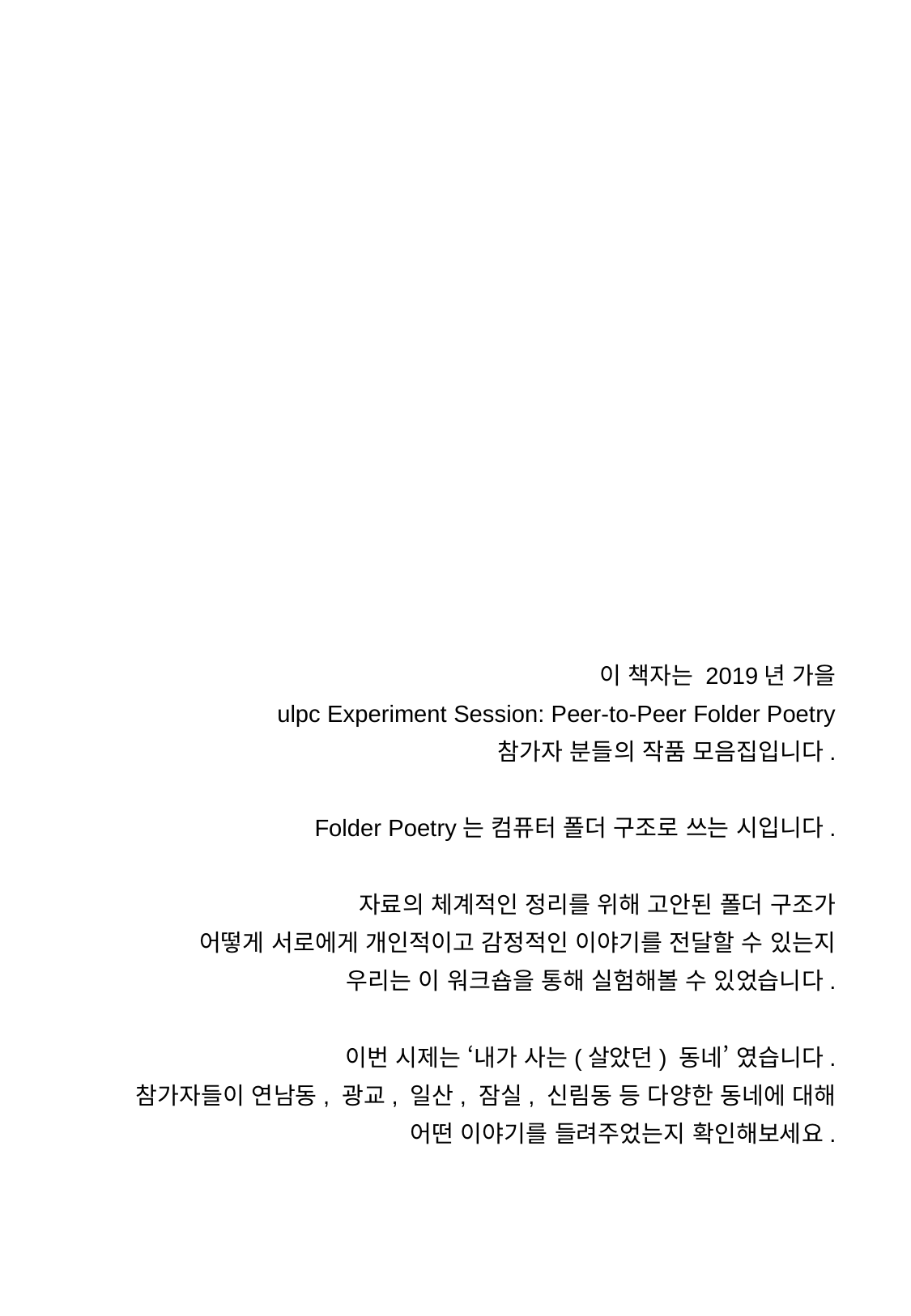

이 책자는 2019년 가을
ulpc Experiment Session: Peer-to-Peer Folder Poetry
참가자 분들의 작품 모음집입니다.

Folder Poetry는 컴퓨터 폴더 구조로 쓰는 시입니다.

자료의 체계적인 정리를 위해 고안된 폴더 구조가
어떻게 서로에게 개인적이고 감정적인 이야기를 전달할 수 있는지
우리는 이 워크숍을 통해 실험해볼 수 있었습니다.

이번 시제는 ‘내가 사는(살았던) 동네’ 였습니다.
참가자들이 연남동, 광교, 일산, 잠실, 신림동 등 다양한 동네에 대해
어떤 이야기를 들려주었는지 확인해보세요.